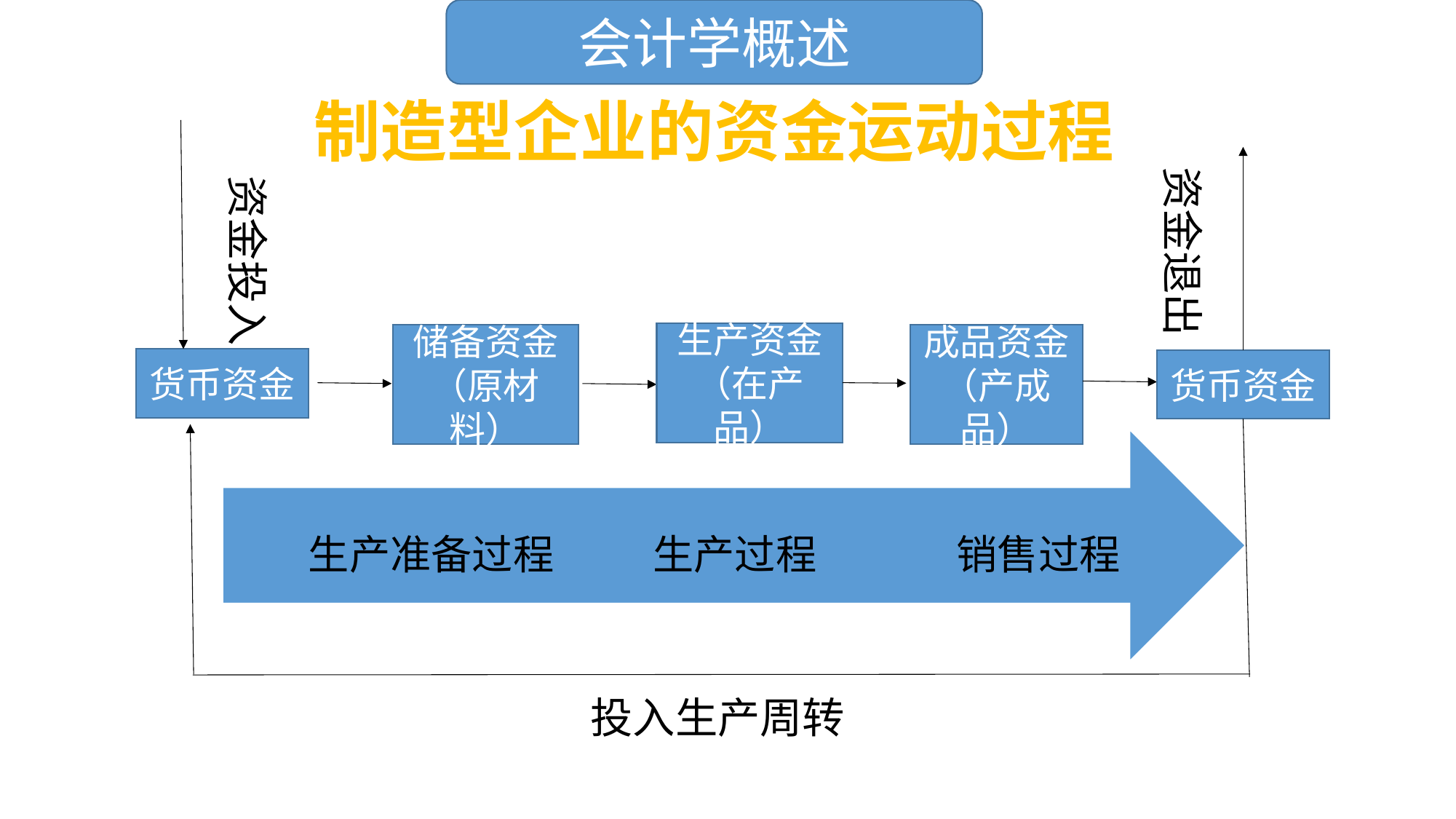

会计学概述
制造型企业的资金运动过程
资金退出
资金投入
生产资金（在产品）
储备资金（原材料）
成品资金（产成品）
货币资金
货币资金
销售过程
生产过程
生产准备过程
投入生产周转